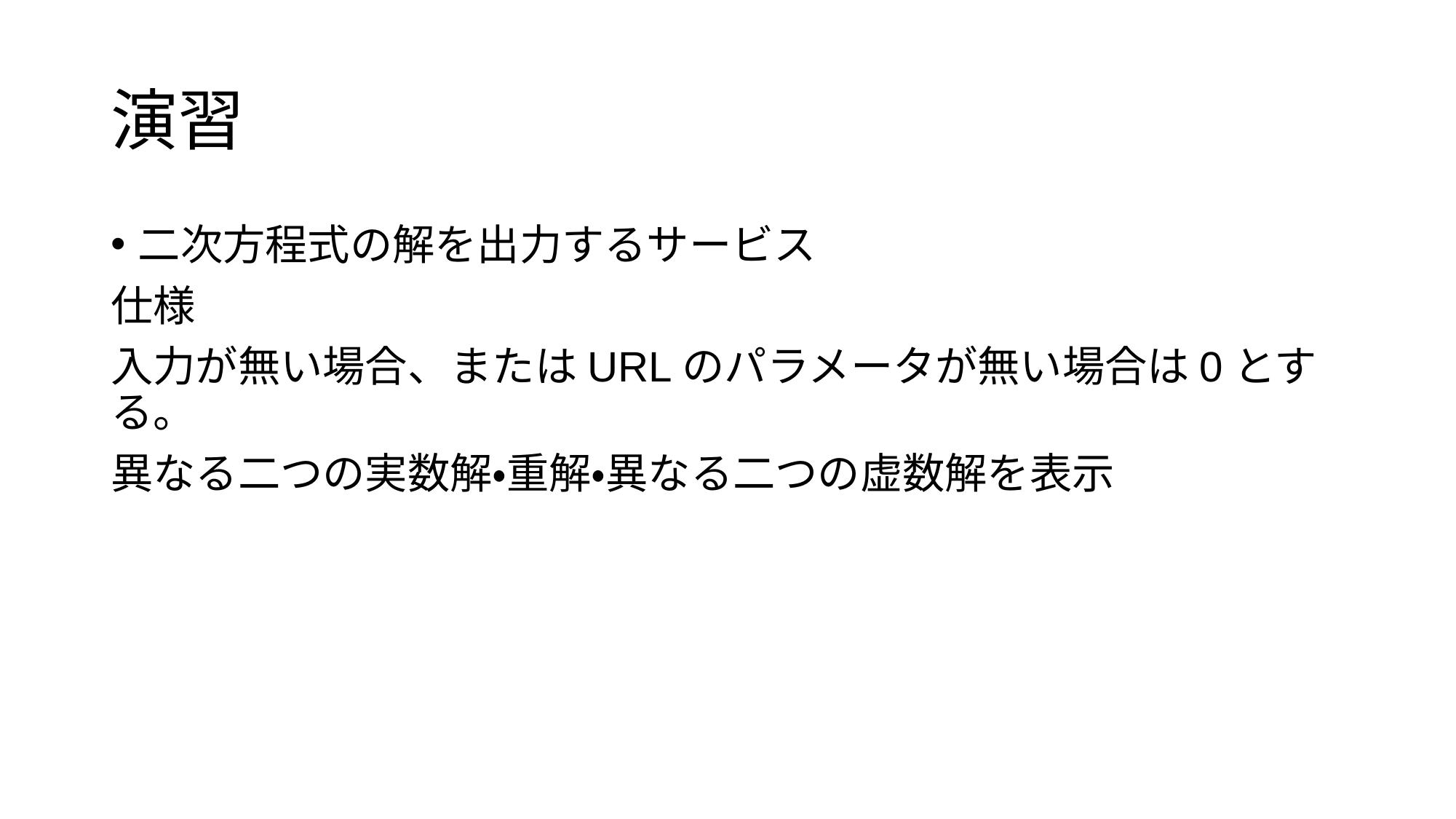

# 演習
二次方程式の解を出力するサービス
仕様
入力が無い場合、またはURLのパラメータが無い場合は0とする。
異なる二つの実数解・重解・異なる二つの虚数解を表示